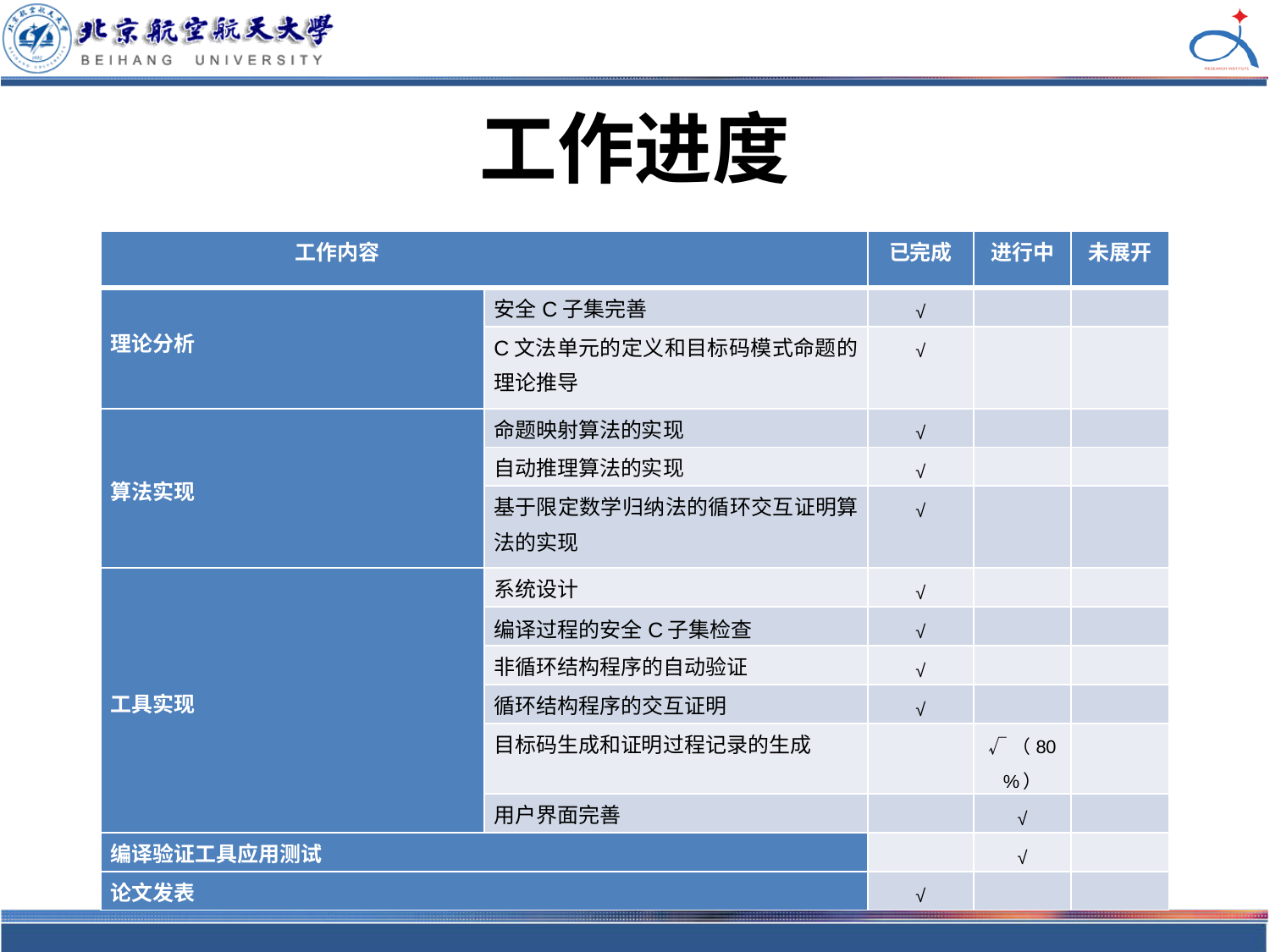

# 工作进度
| 工作内容 |  | 已完成 | 进行中 | 未展开 |
| --- | --- | --- | --- | --- |
| 理论分析 | 安全C子集完善 | √ |  |  |
|  | C文法单元的定义和目标码模式命题的理论推导 | √ |  |  |
| 算法实现 | 命题映射算法的实现 | √ |  |  |
|  | 自动推理算法的实现 | √ |  |  |
|  | 基于限定数学归纳法的循环交互证明算法的实现 | √ |  |  |
| 工具实现 | 系统设计 | √ |  |  |
|  | 编译过程的安全C子集检查 | √ |  |  |
|  | 非循环结构程序的自动验证 | √ |  |  |
|  | 循环结构程序的交互证明 | √ |  |  |
|  | 目标码生成和证明过程记录的生成 |  | √（80%） |  |
|  | 用户界面完善 |  | √ |  |
| 编译验证工具应用测试 |  |  | √ |  |
| 论文发表 |  | √ |  |  |